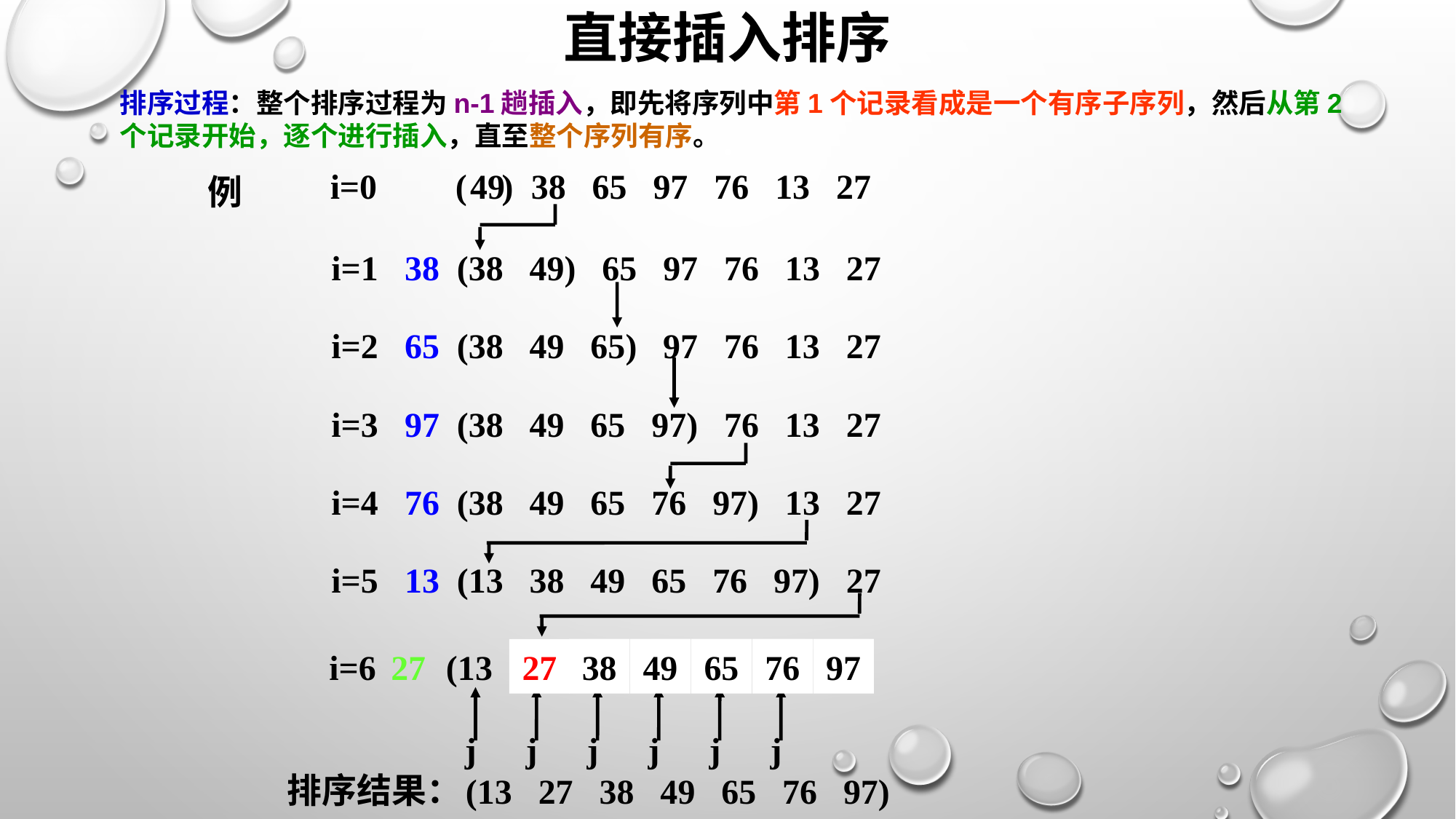

# 直接插入排序
排序过程：整个排序过程为n-1趟插入，即先将序列中第1个记录看成是一个有序子序列，然后从第2个记录开始，逐个进行插入，直至整个序列有序。
i=0         (    )
49   38   65   97   76   13   27
例

i=1   38  (38   49)   65   97   76   13   27

i=2   65  (38   49   65)   97   76   13   27

i=3   97  (38   49   65   97)   76   13   27

i=4   76  (38   49   65   76   97)   13   27

i=5   13  (13   38   49   65   76   97)   27

i=6        (13   38   49   65   76   97)  27
27
38
49
65
76
97
27

j

j

j

j

j

j
排序结果：
              (13   27   38   49   65   76   97)